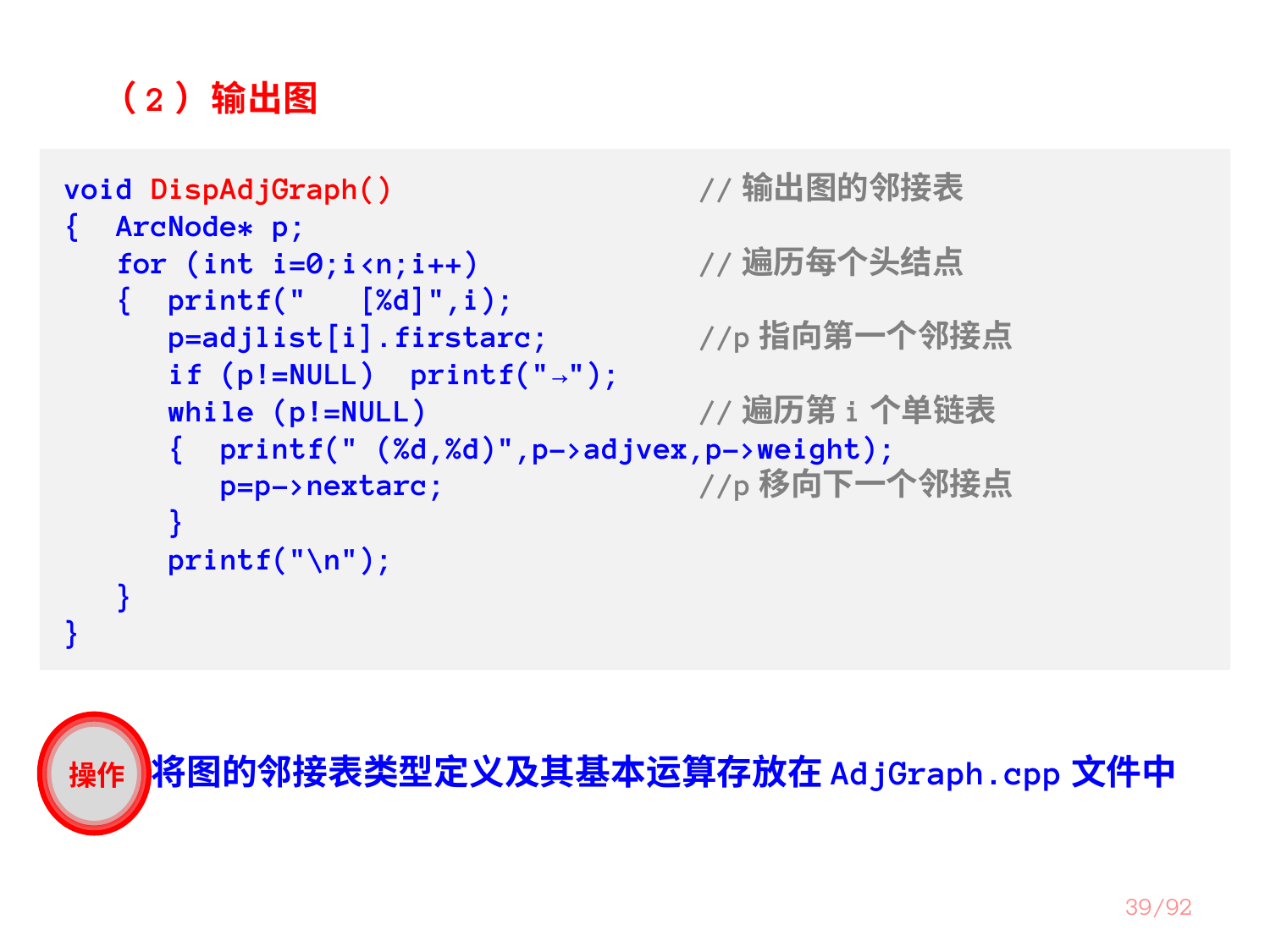

（2）输出图
void DispAdjGraph()			//输出图的邻接表
{  ArcNode* p;
   for (int i=0;i<n;i++)		//遍历每个头结点
   {  printf("   [%d]",i);
      p=adjlist[i].firstarc;		//p指向第一个邻接点
      if (p!=NULL)  printf("→");
      while (p!=NULL)			//遍历第i个单链表
      {  printf(" (%d,%d)",p->adjvex,p->weight);
         p=p->nextarc;		//p移向下一个邻接点
      }
      printf("\n");
   }
}

操作
将图的邻接表类型定义及其基本运算存放在AdjGraph.cpp文件中
39/92